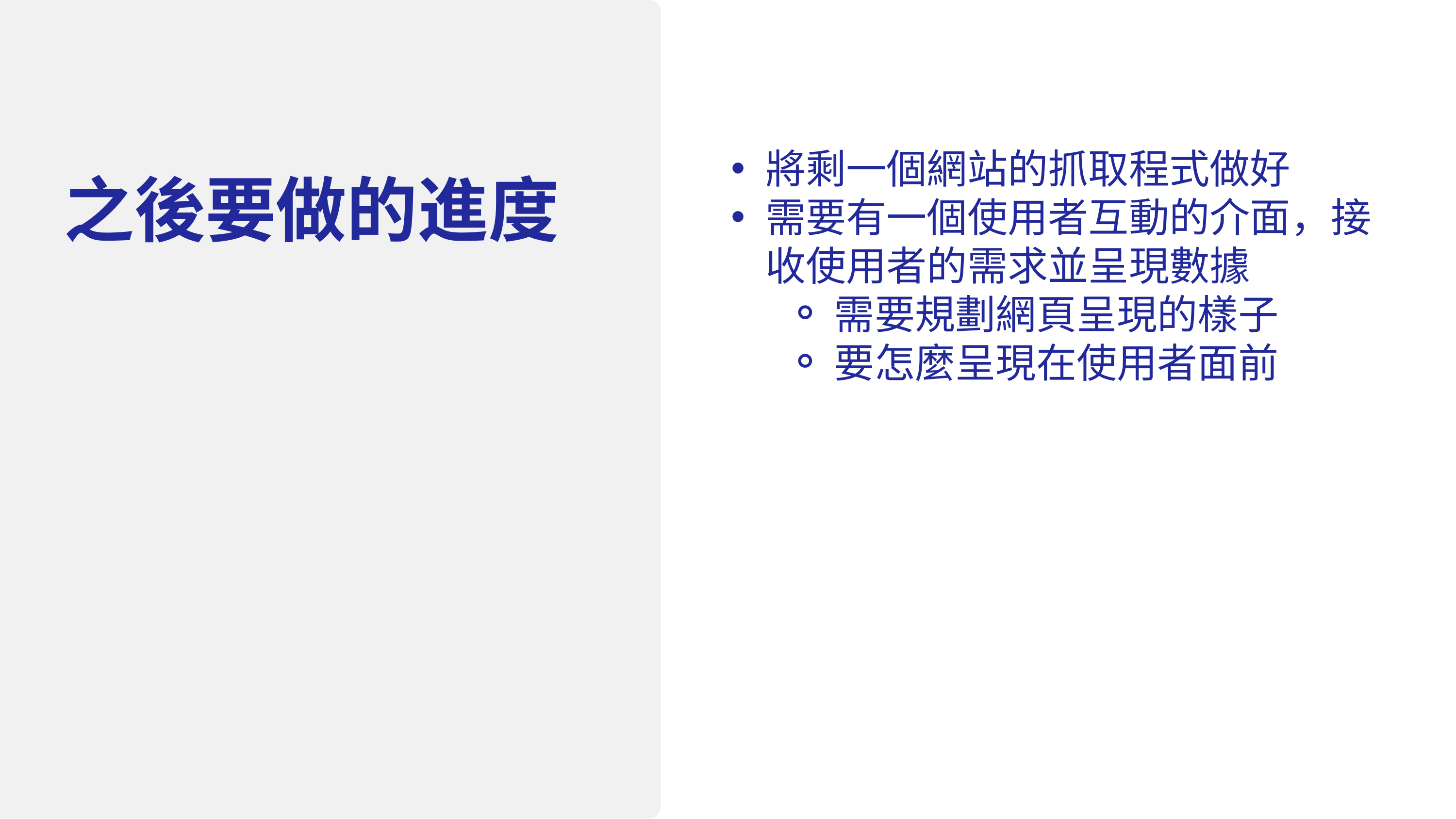

將剩一個網站的抓取程式做好
需要有一個使用者互動的介面，接收使用者的需求並呈現數據
需要規劃網頁呈現的樣子
要怎麼呈現在使用者面前
之後要做的進度